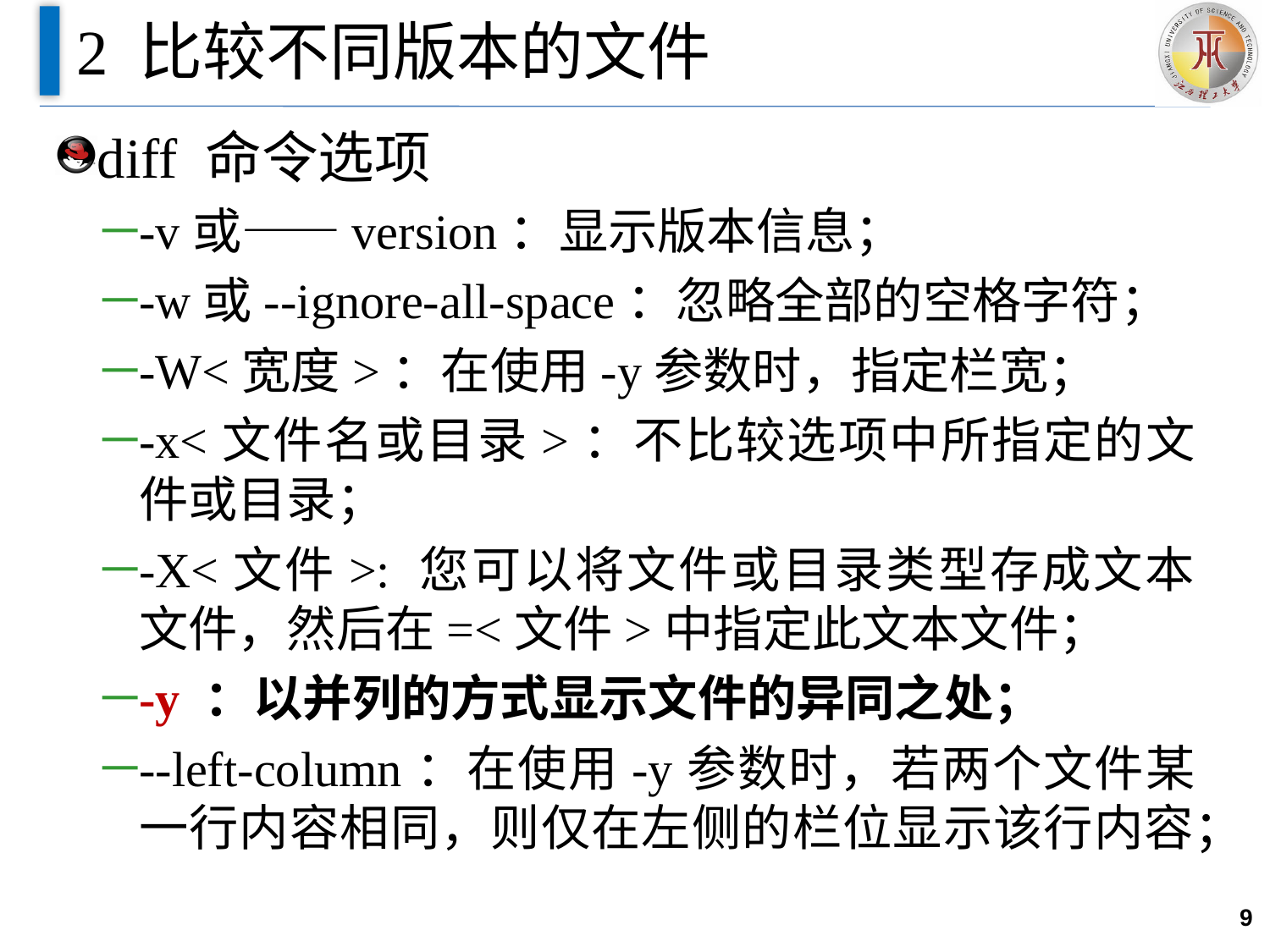

# 2 比较不同版本的文件
diff 命令选项
-v或——version：显示版本信息；
-w或--ignore-all-space：忽略全部的空格字符；
-W<宽度>：在使用-y参数时，指定栏宽；
-x<文件名或目录>：不比较选项中所指定的文件或目录；
-X<文件>: 您可以将文件或目录类型存成文本文件，然后在=<文件>中指定此文本文件；
-y ：以并列的方式显示文件的异同之处；
--left-column：在使用-y参数时，若两个文件某一行内容相同，则仅在左侧的栏位显示该行内容；
9